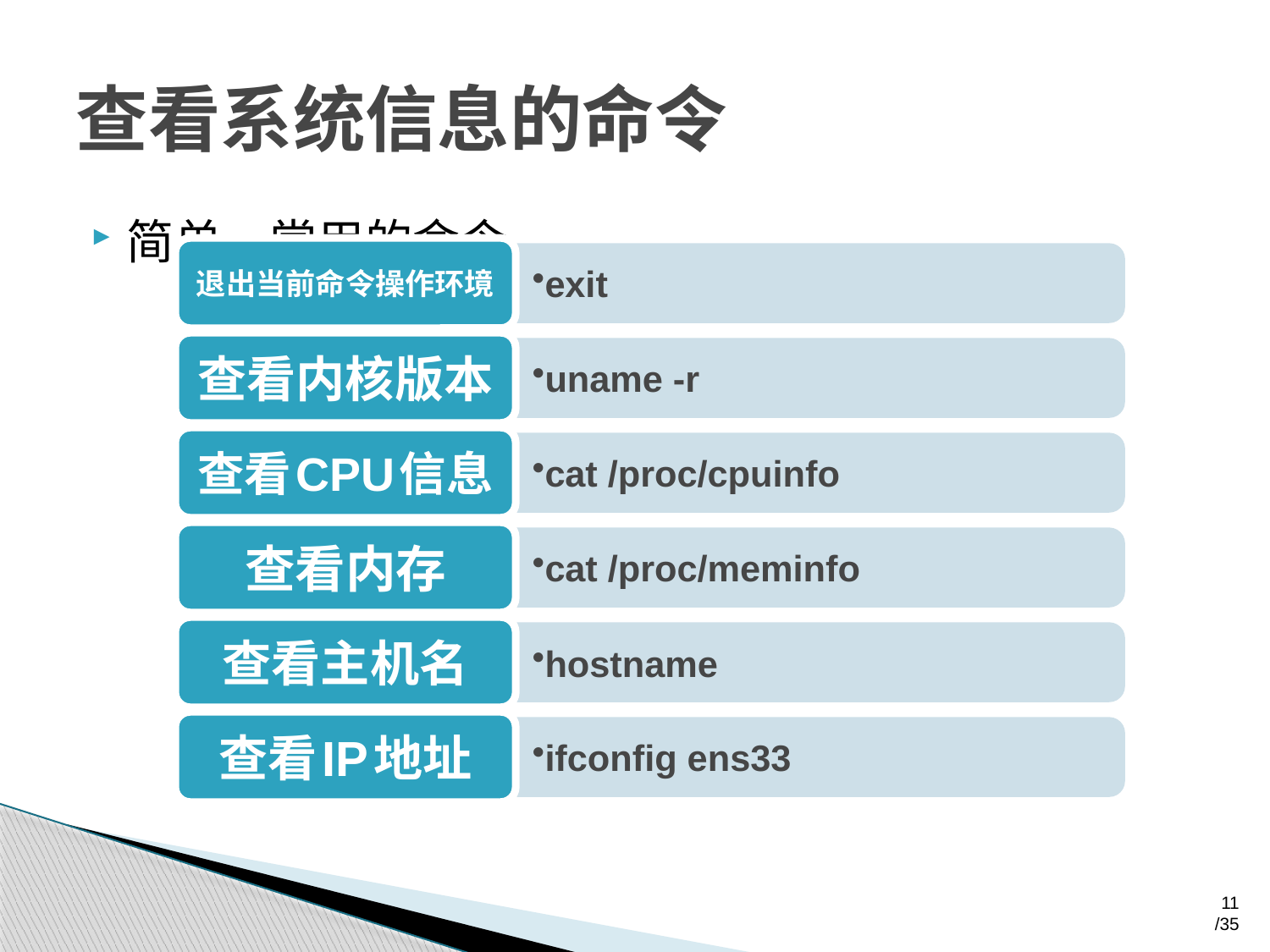

# 查看系统信息的命令
简单、常用的命令
退出当前命令操作环境
exit
查看内核版本
uname -r
查看CPU信息
cat /proc/cpuinfo
查看内存
cat /proc/meminfo
查看主机名
hostname
查看IP地址
ifconfig ens33
11/35